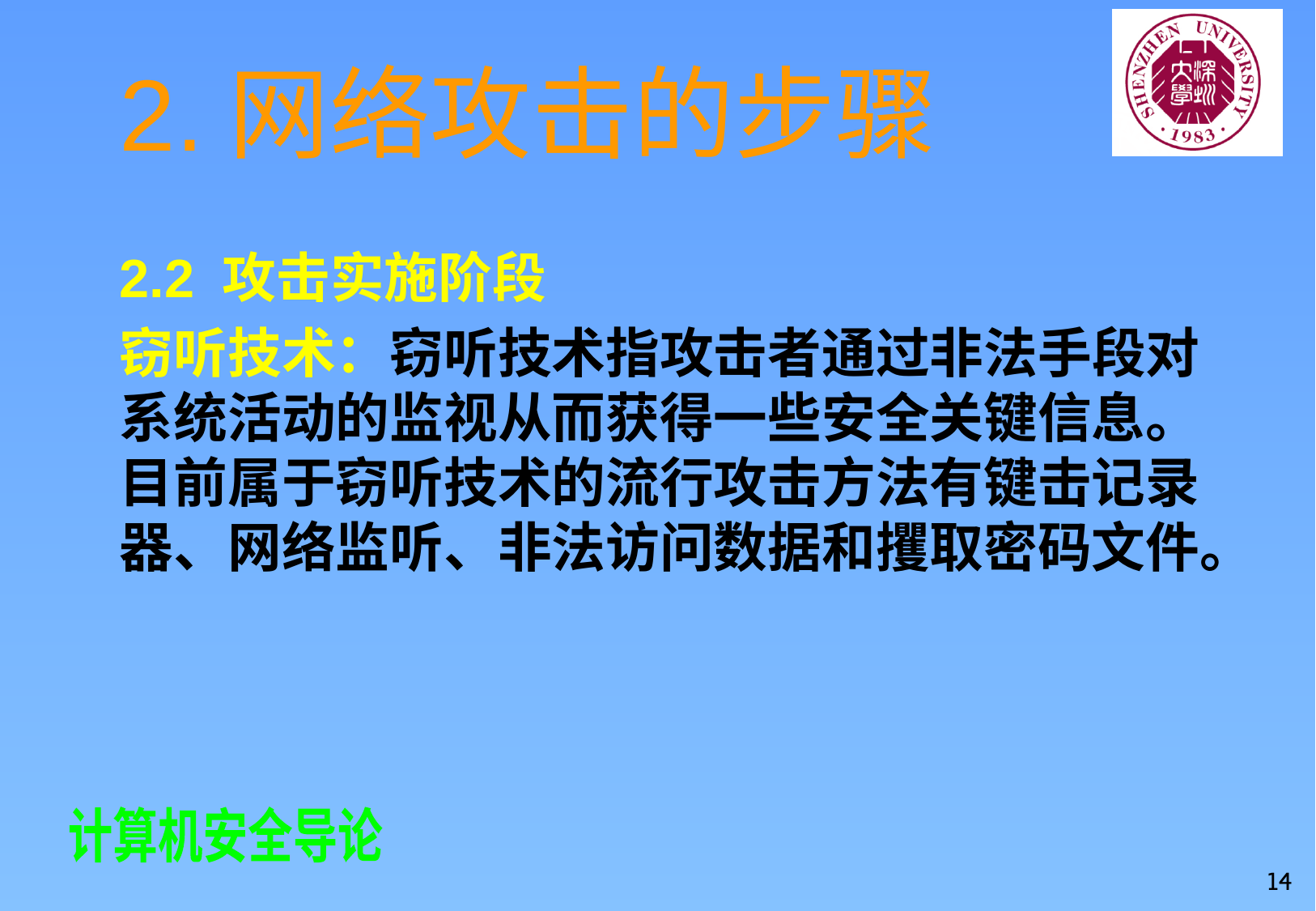

# 2.网络攻击的步骤
2.2 攻击实施阶段
窃听技术：窃听技术指攻击者通过非法手段对系统活动的监视从而获得一些安全关键信息。目前属于窃听技术的流行攻击方法有键击记录器、网络监听、非法访问数据和攫取密码文件。

14